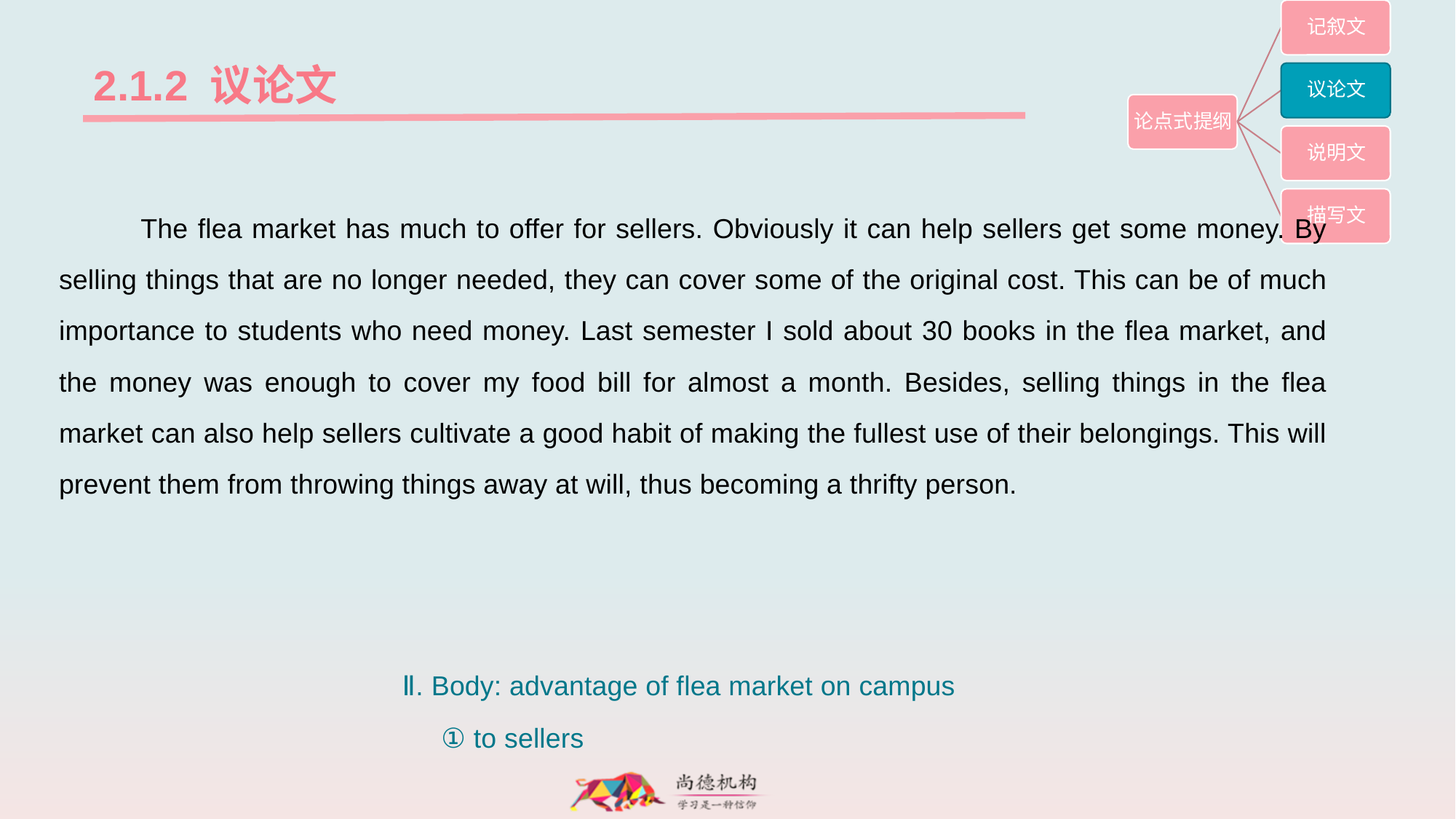

论点式提纲

记叙文

议论文

说明文

描写文
2.1.2 议论文
       The flea market has much to offer for sellers. Obviously it can help sellers get some money. By selling things that are no longer needed, they can cover some of the original cost. This can be of much importance to students who need money. Last semester I sold about 30 books in the flea market, and the money was enough to cover my food bill for almost a month. Besides, selling things in the flea market can also help sellers cultivate a good habit of making the fullest use of their belongings. This will prevent them from throwing things away at will, thus becoming a thrifty person.
Ⅱ. Body: advantage of flea market on campus
     ① to sellers